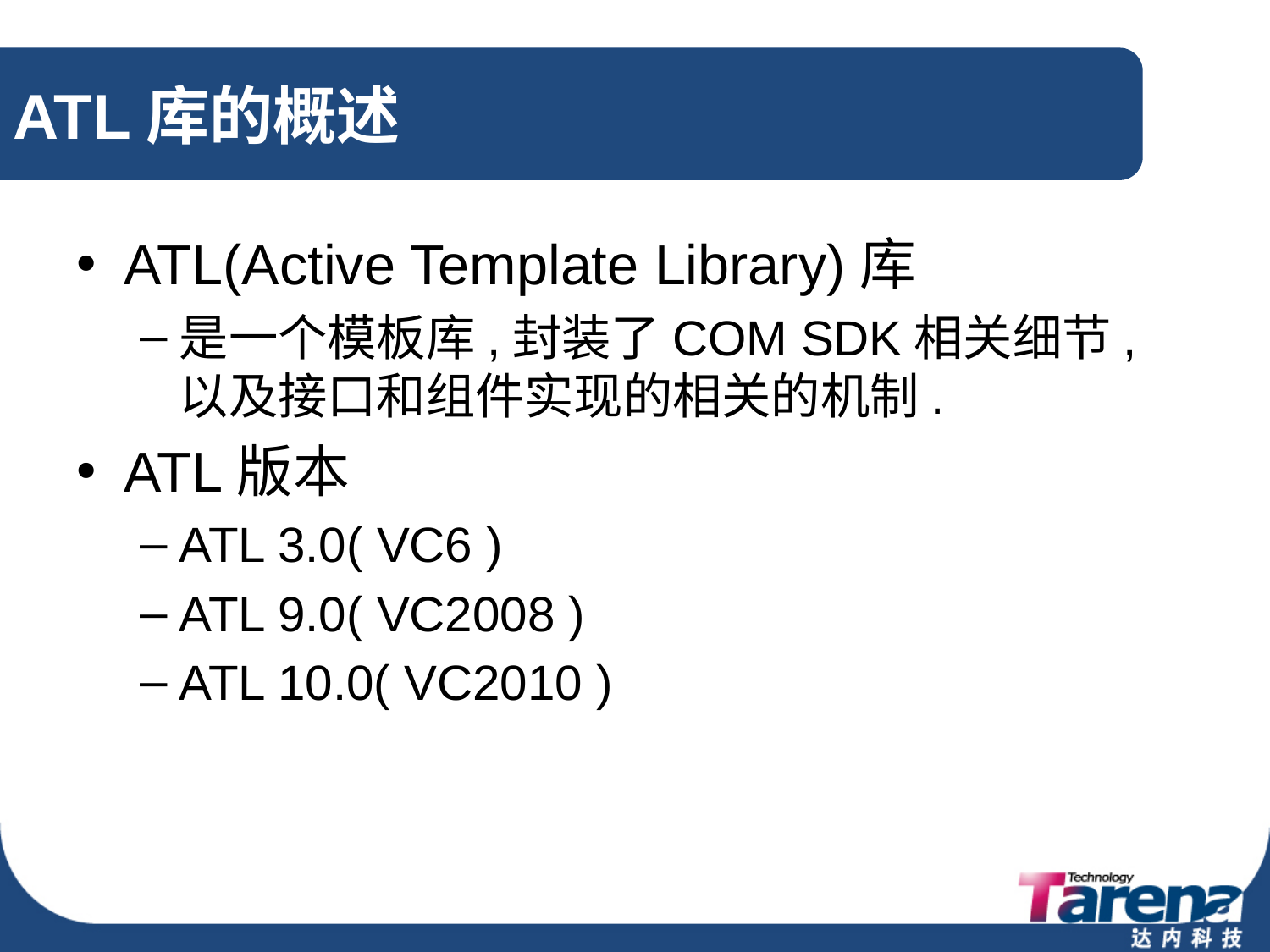

# ATL库的概述
ATL(Active Template Library)库
是一个模板库,封装了COM SDK相关细节,以及接口和组件实现的相关的机制.
ATL版本
ATL 3.0( VC6 )
ATL 9.0( VC2008 )
ATL 10.0( VC2010 )